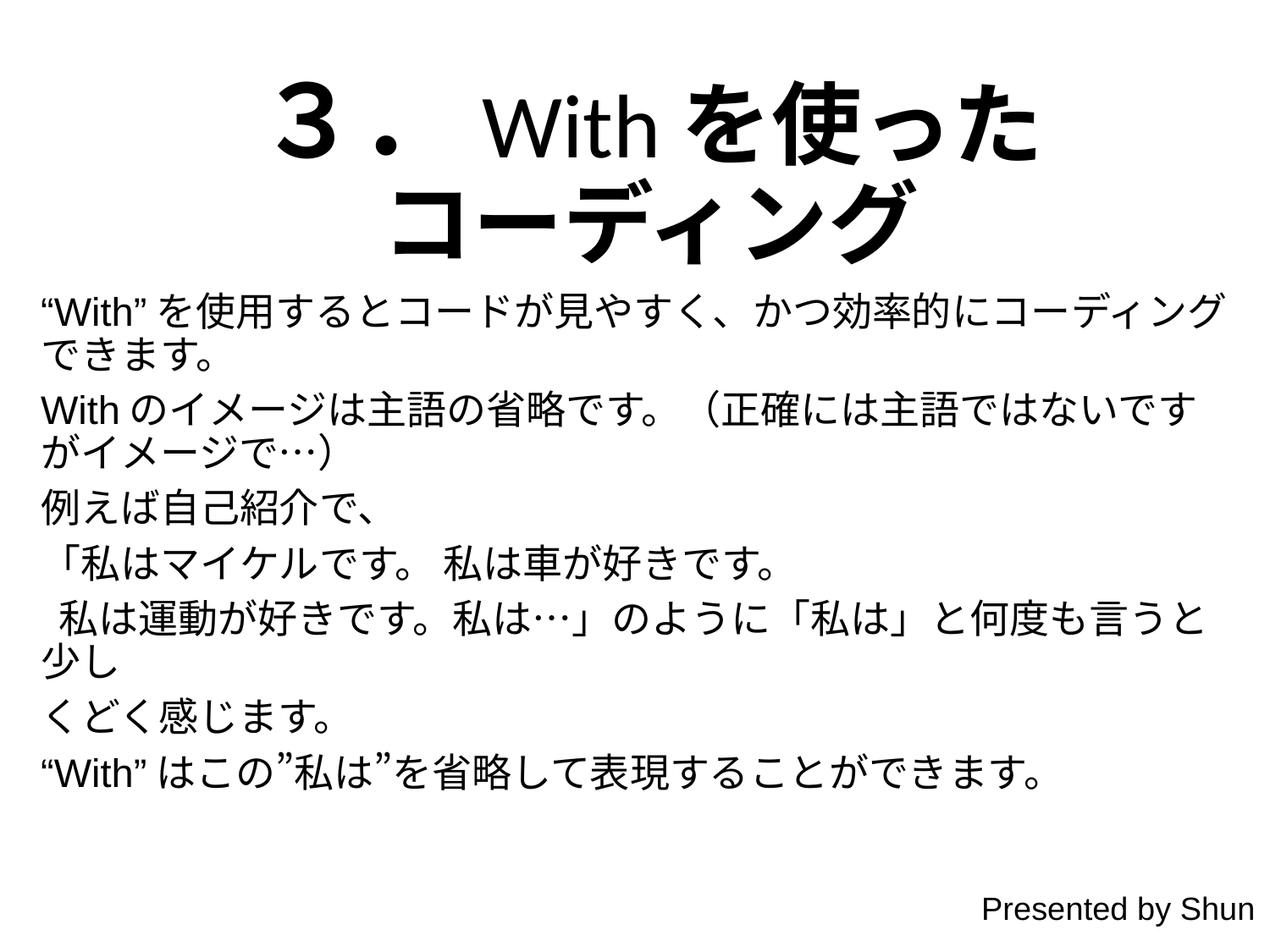

# ３．Withを使ったコーディング
“With”を使用するとコードが見やすく、かつ効率的にコーディングできます。
Withのイメージは主語の省略です。（正確には主語ではないですがイメージで…）
例えば自己紹介で、
「私はマイケルです。 私は車が好きです。
 私は運動が好きです。私は…」のように「私は」と何度も言うと少し
くどく感じます。
“With”はこの”私は”を省略して表現することができます。
Presented by Shun